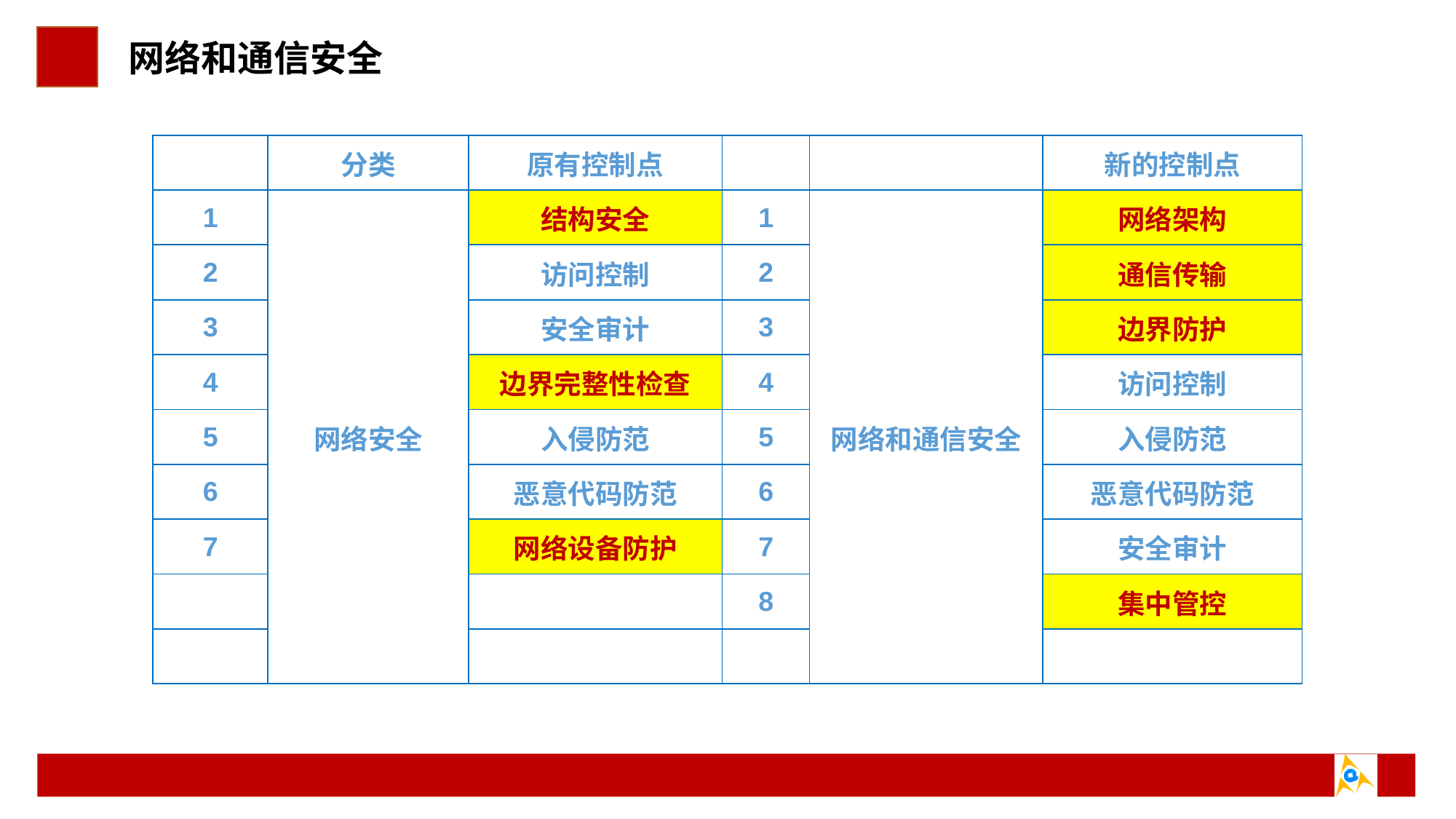

# 网络和通信安全
|  | 分类 | 原有控制点 |  |  | 新的控制点 |
| --- | --- | --- | --- | --- | --- |
| 1 | 网络安全 | 结构安全 | 1 | 网络和通信安全 | 网络架构 |
| 2 |  | 访问控制 | 2 |  | 通信传输 |
| 3 |  | 安全审计 | 3 |  | 边界防护 |
| 4 |  | 边界完整性检查 | 4 |  | 访问控制 |
| 5 |  | 入侵防范 | 5 |  | 入侵防范 |
| 6 |  | 恶意代码防范 | 6 |  | 恶意代码防范 |
| 7 |  | 网络设备防护 | 7 |  | 安全审计 |
|  |  |  | 8 |  | 集中管控 |
|  |  |  |  |  |  |